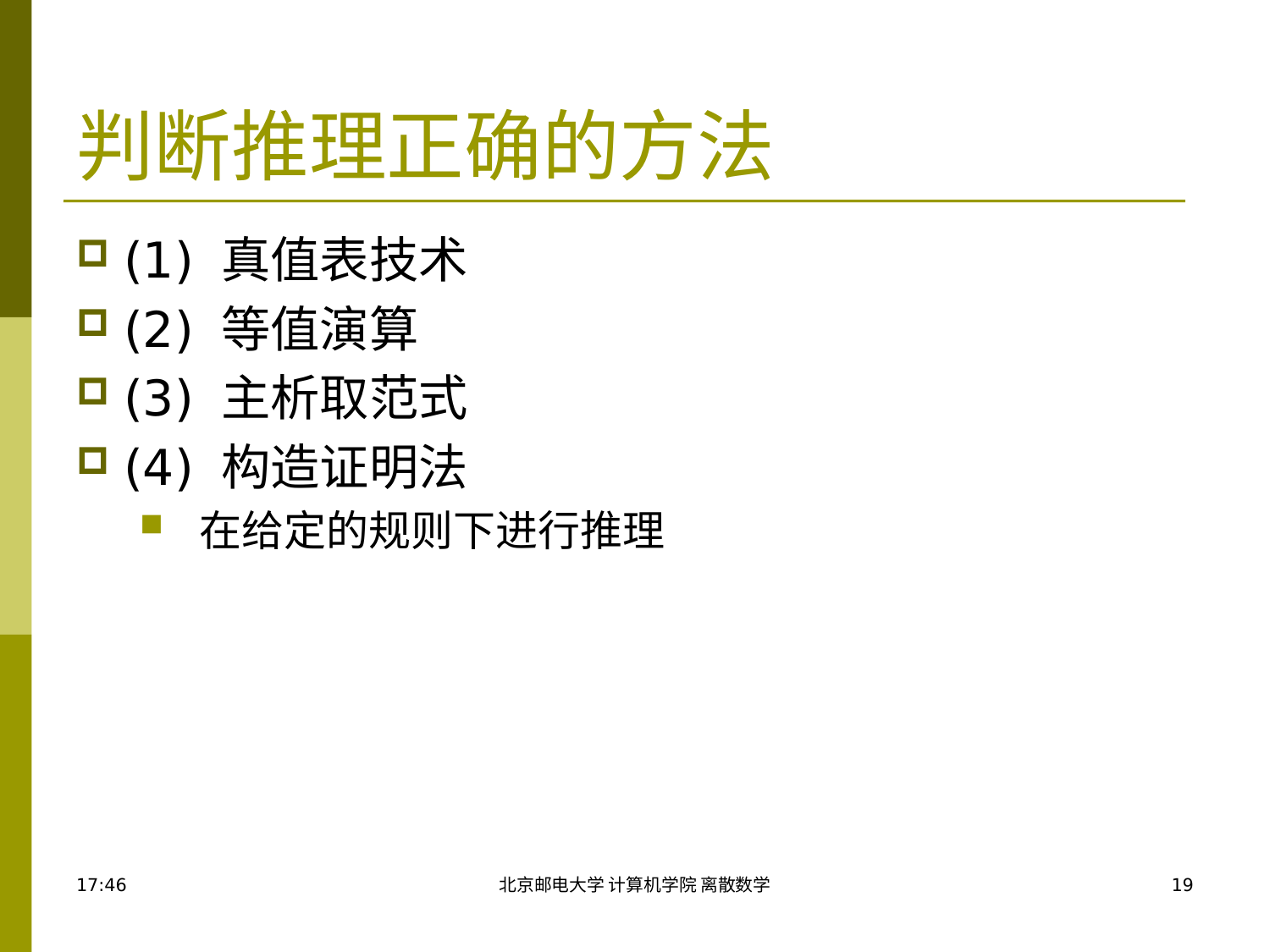

# 判断推理正确的方法
(1) 真值表技术
(2) 等值演算
(3) 主析取范式
(4) 构造证明法
 在给定的规则下进行推理
17:46
北京邮电大学 计算机学院 离散数学
19